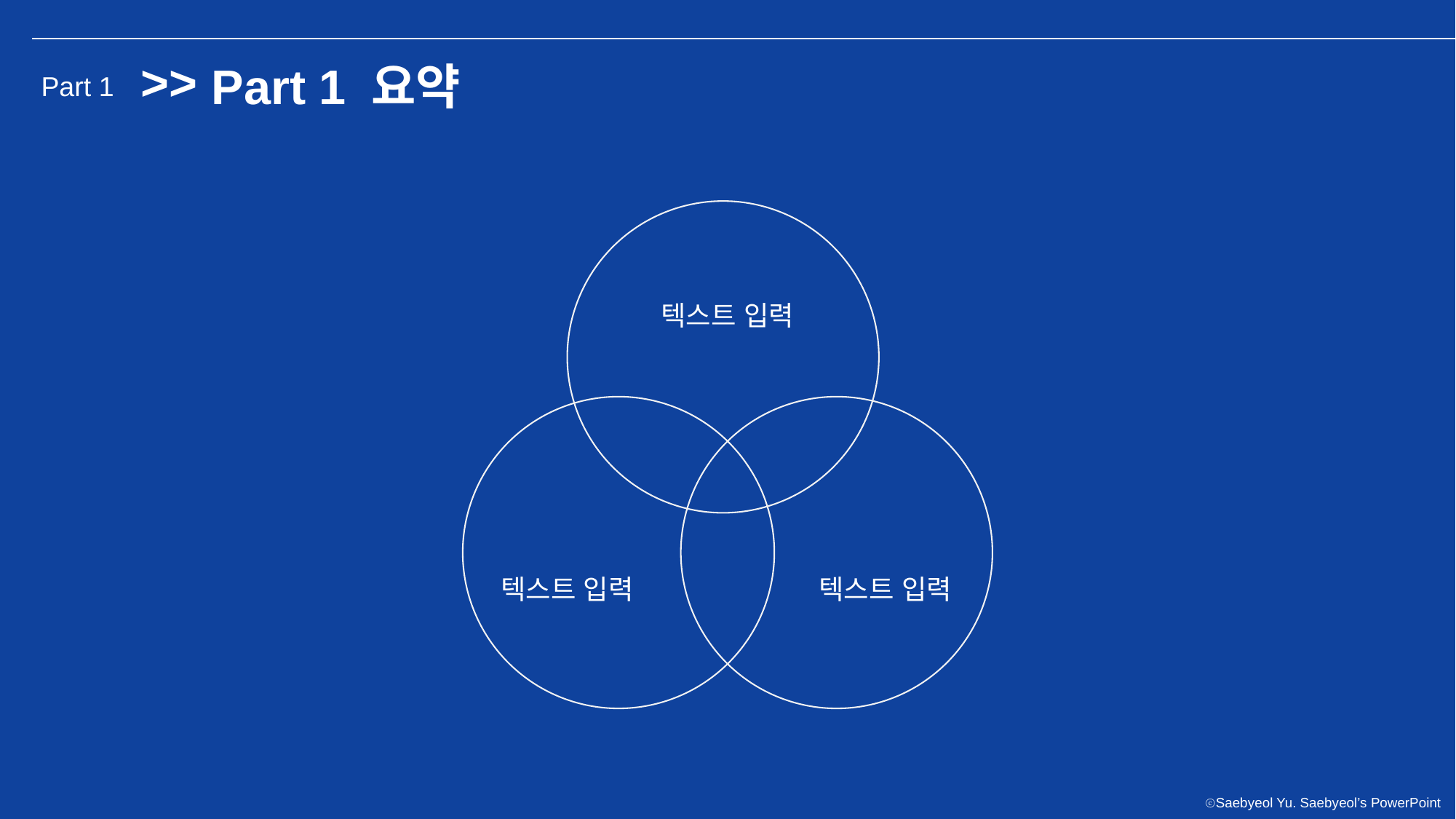

>>
Part 1 요약
Part 1

텍스트 입력

텍스트 입력
텍스트 입력